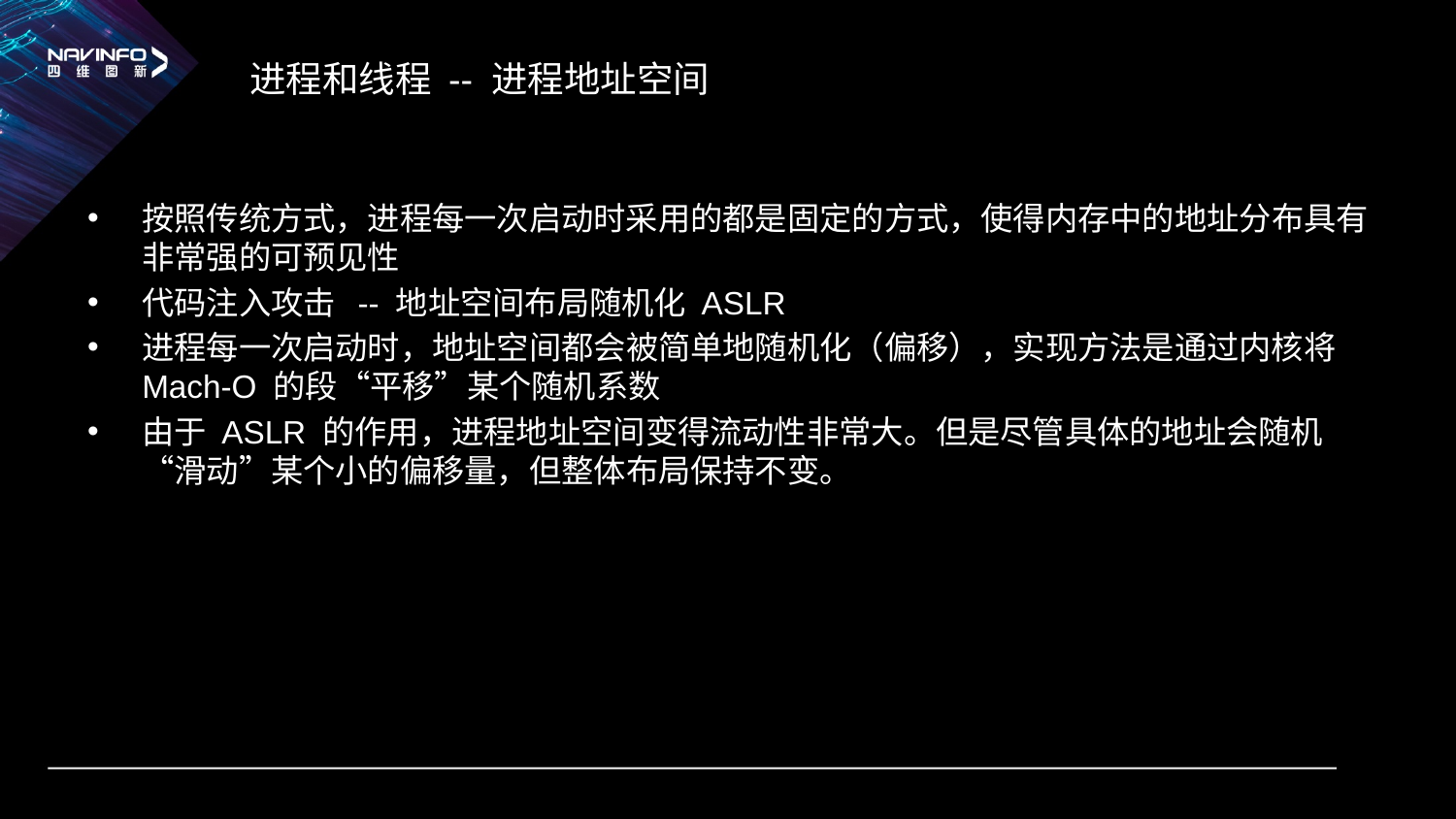

# 进程和线程 -- 进程地址空间
按照传统方式，进程每一次启动时采用的都是固定的方式，使得内存中的地址分布具有非常强的可预见性
代码注入攻击  -- 地址空间布局随机化 ASLR
进程每一次启动时，地址空间都会被简单地随机化（偏移），实现方法是通过内核将 Mach-O 的段“平移”某个随机系数
由于 ASLR 的作用，进程地址空间变得流动性非常大。但是尽管具体的地址会随机“滑动”某个小的偏移量，但整体布局保持不变。